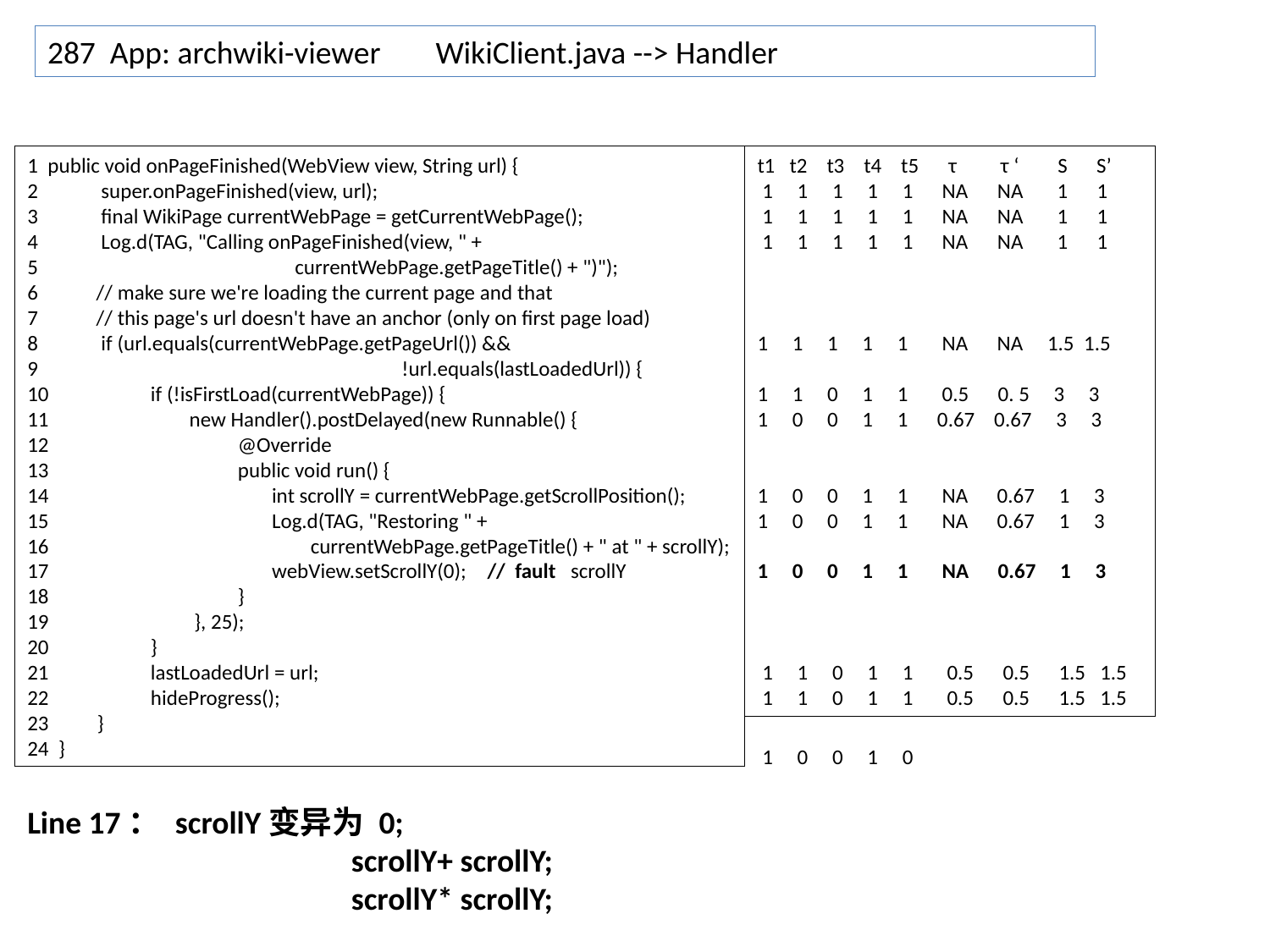

287  App: archwiki-viewer	 WikiClient.java --> Handler
1  public void onPageFinished(WebView view, String url) {
2             super.onPageFinished(view, url);
3             final WikiPage currentWebPage = getCurrentWebPage();
4             Log.d(TAG, "Calling onPageFinished(view, " +
5                                                     currentWebPage.getPageTitle() + ")");
6            // make sure we're loading the current page and that
7            // this page's url doesn't have an anchor (only on first page load)
8             if (url.equals(currentWebPage.getPageUrl()) &&
9                                                                           !url.equals(lastLoadedUrl)) {
10                     if (!isFirstLoad(currentWebPage)) {
11                             new Handler().postDelayed(new Runnable() {
12                                       @Override
13                                       public void run() {
14                                              int scrollY = currentWebPage.getScrollPosition();
15                                              Log.d(TAG, "Restoring " +
16                                                      currentWebPage.getPageTitle() + " at " + scrollY);
17                                              webView.setScrollY(0);    //  fault   scrollY
18                                       }
19                              }, 25);
20                     }
21                     lastLoadedUrl = url;
22                     hideProgress();
23          }
24  }
t1   t2    t3    t4    t5      τ         τ ‘        S      S’
 1     1     1     1     1      NA      NA       1      1
 1     1     1     1     1      NA      NA       1      1
 1     1     1     1     1      NA      NA       1      1

1     1     1     1     1       NA      NA     1.5  1.5

1     1     0     1     1       0.5      0. 5     3     3
1     0     0     1     1      0.67    0.67     3     3

1     0     0     1     1       NA      0.67     1     3
1     0     0     1     1       NA      0.67     1     3

1     0     0     1     1       NA      0.67     1     3

 1     1     0     1     1       0.5      0.5      1.5   1.5
 1     1     0     1     1       0.5      0.5      1.5   1.5
 1     0     0     1     0
Line 17： scrollY变异为 0;
                                             scrollY+ scrollY;
                                             scrollY* scrollY;